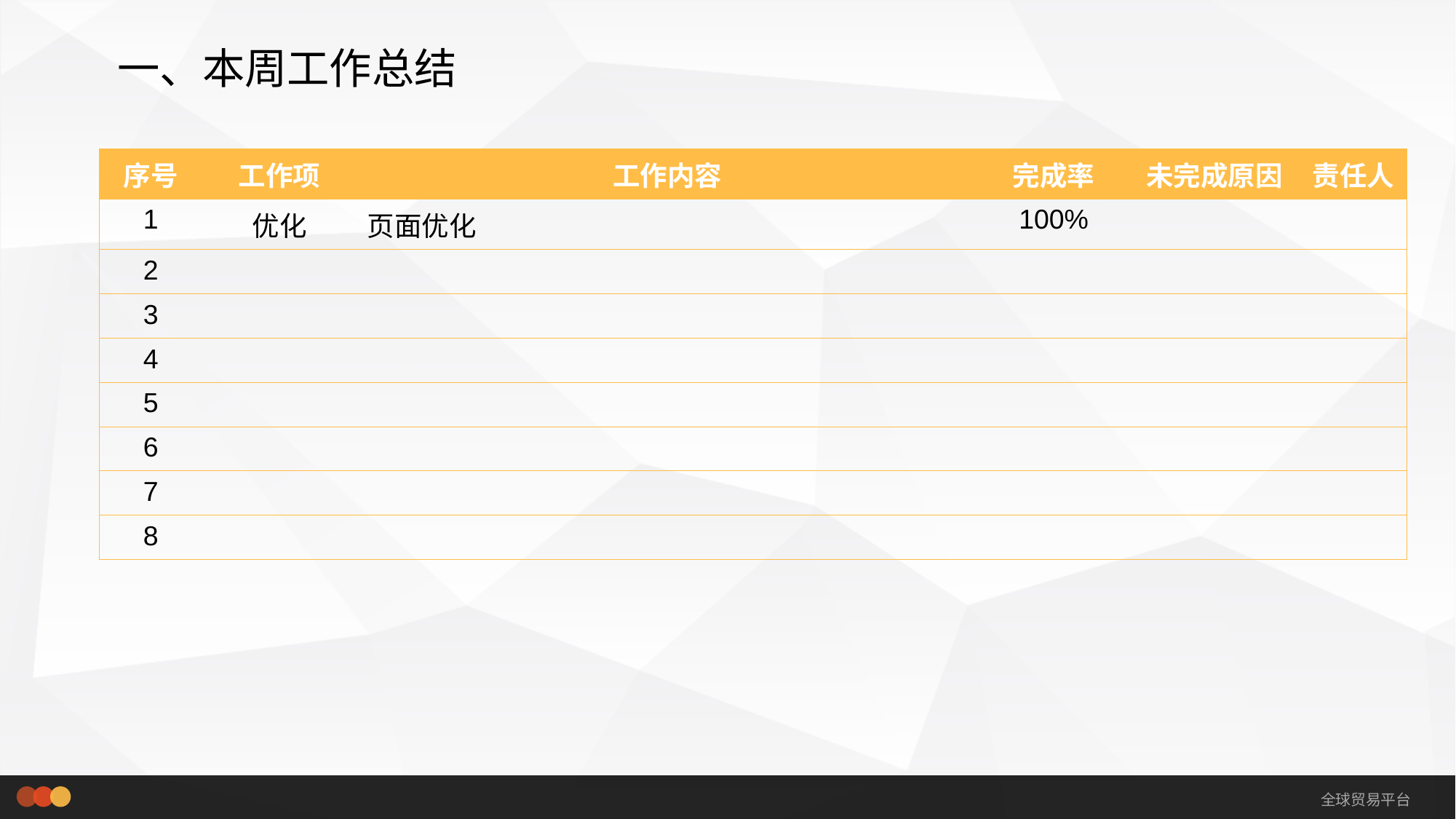

# 一、本周工作总结
| 序号 | 工作项 | 工作内容 | 完成率 | 未完成原因 | 责任人 |
| --- | --- | --- | --- | --- | --- |
| 1 | 优化 | 页面优化 | 100% |  |  |
| 2 |  |  |  |  |  |
| 3 |  |  |  |  |  |
| 4 |  |  |  |  |  |
| 5 |  |  |  |  |  |
| 6 |  |  |  |  |  |
| 7 |  |  |  |  |  |
| 8 |  |  |  |  |  |